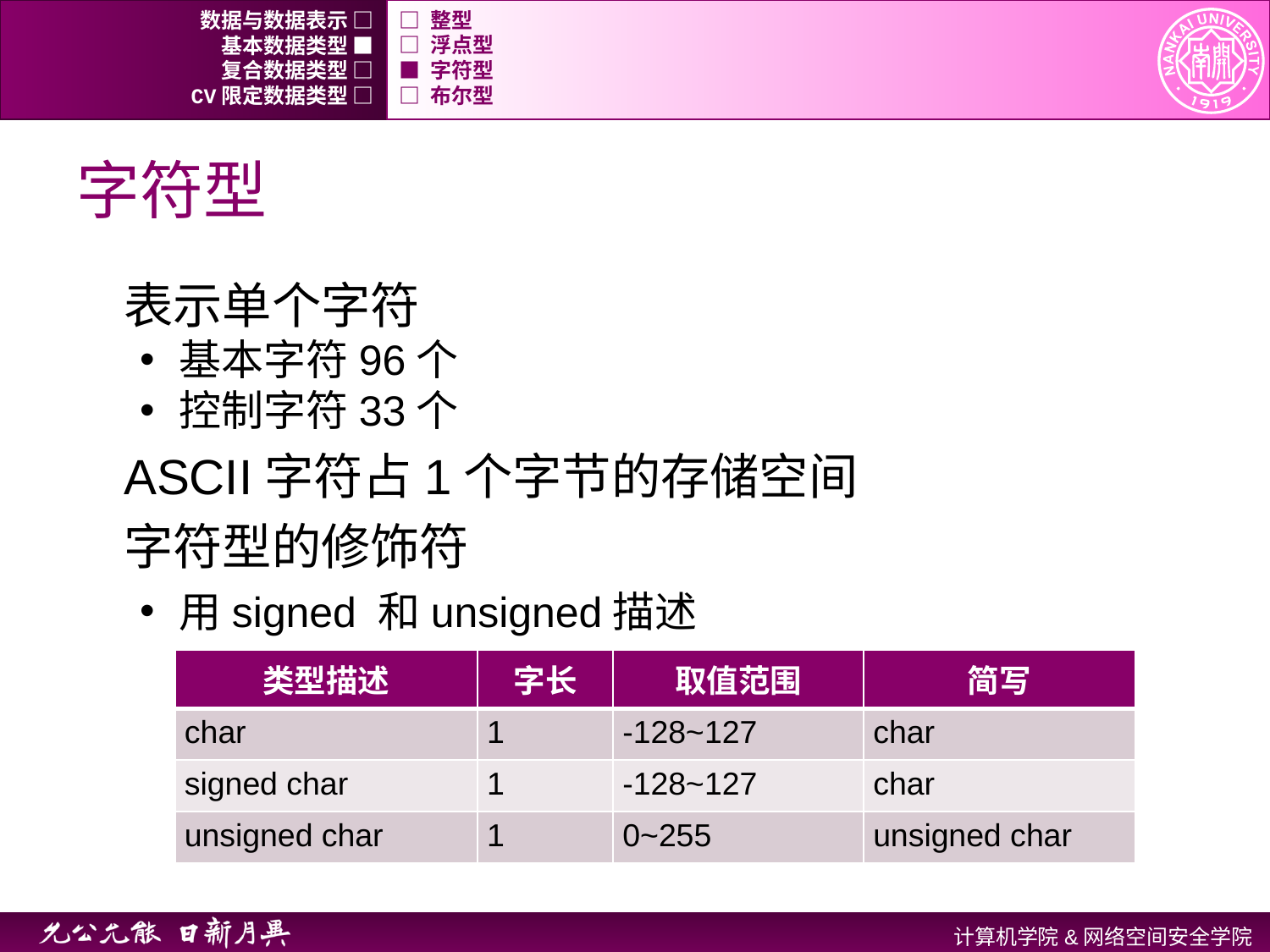

数据与数据表示 □
□ 整型
基本数据类型 ■
□ 浮点型
复合数据类型 □
■ 字符型
CV限定数据类型 □
□ 布尔型
# 字符型
表示单个字符
基本字符96个
控制字符33个
ASCII字符占1个字节的存储空间
字符型的修饰符
用signed 和unsigned描述

| 类型描述 | 字长 | 取值范围 | 简写 |
| --- | --- | --- | --- |
| char | 1 | -128~127 | char |
| signed char | 1 | -128~127 | char |
| unsigned char | 1 | 0~255 | unsigned char |